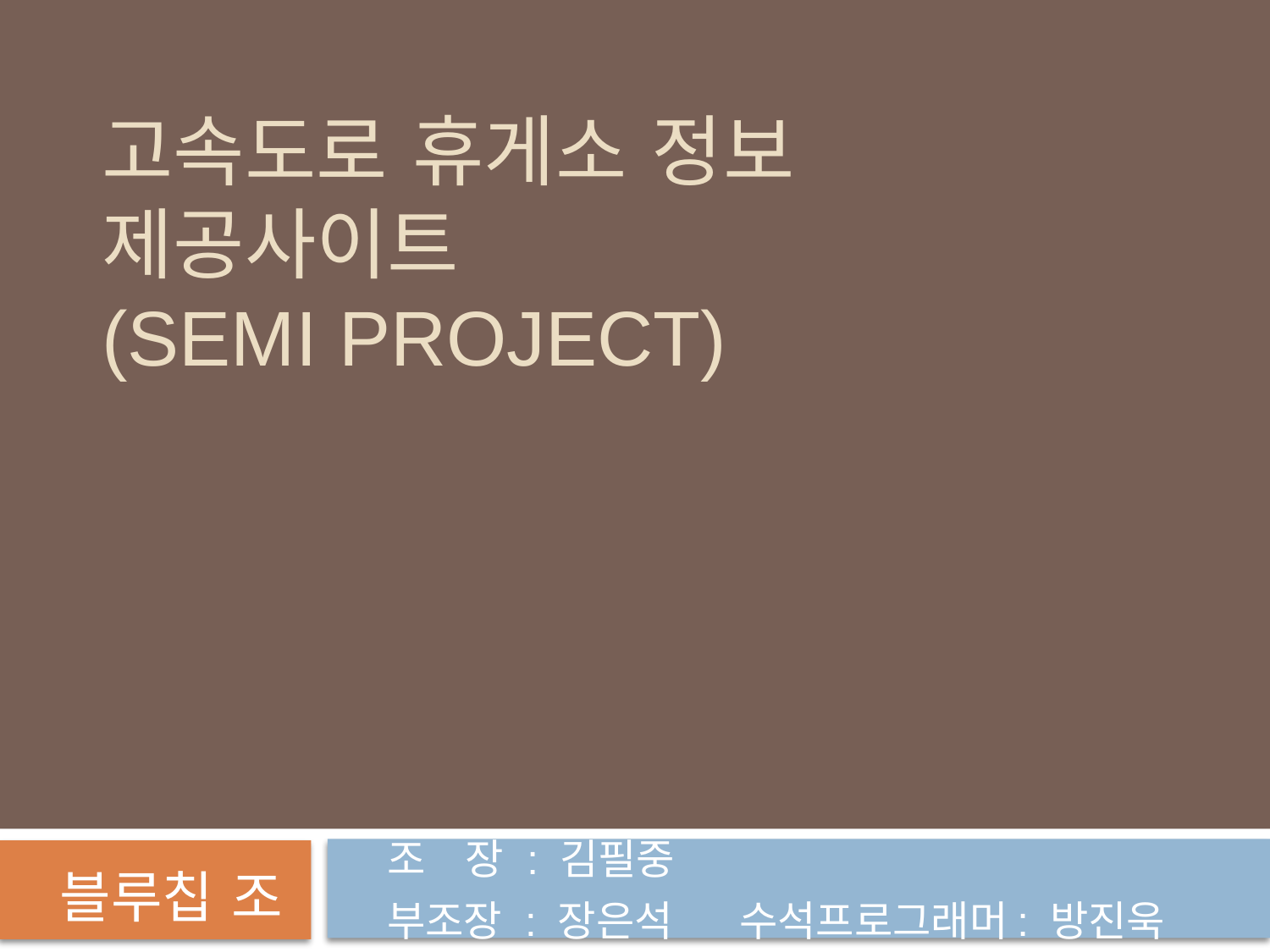

고속도로 휴게소 정보 제공사이트
(SEMI project)
조   장 : 김필중
부조장 : 장은석     수석프로그래머: 방진욱
블루칩 조